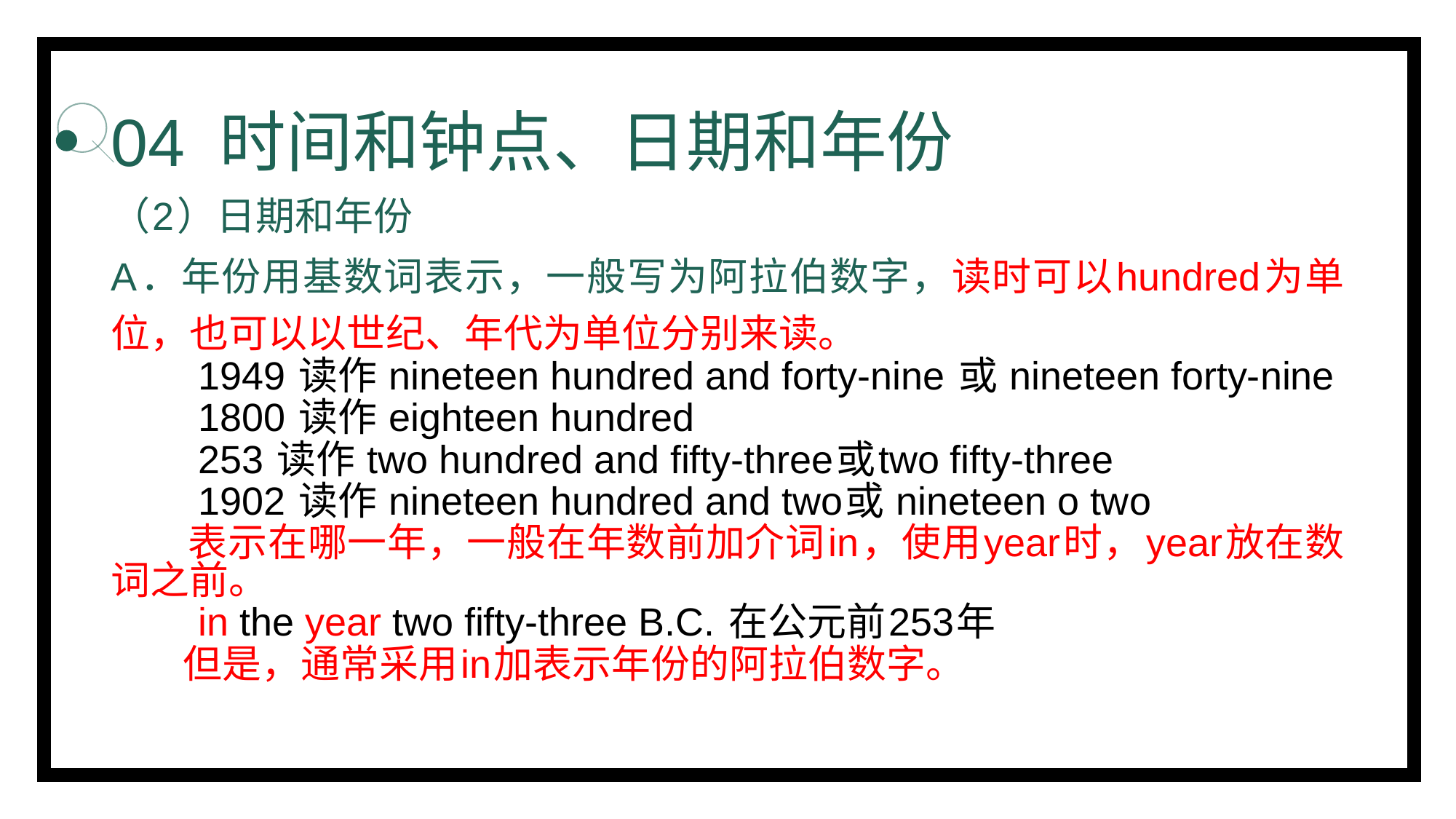

# 04 时间和钟点、日期和年份
（2）日期和年份
A．年份用基数词表示，一般写为阿拉伯数字，读时可以hundred为单位，也可以以世纪、年代为单位分别来读。
        1949 读作 nineteen hundred and forty-nine 或 nineteen forty-nine
        1800 读作 eighteen hundred
        253 读作 two hundred and fifty-three或two fifty-three
        1902 读作 nineteen hundred and two或 nineteen o two
        表示在哪一年，一般在年数前加介词in，使用year时，year放在数词之前。
        in the year two fifty-three B.C. 在公元前253年
        但是，通常采用in加表示年份的阿拉伯数字。